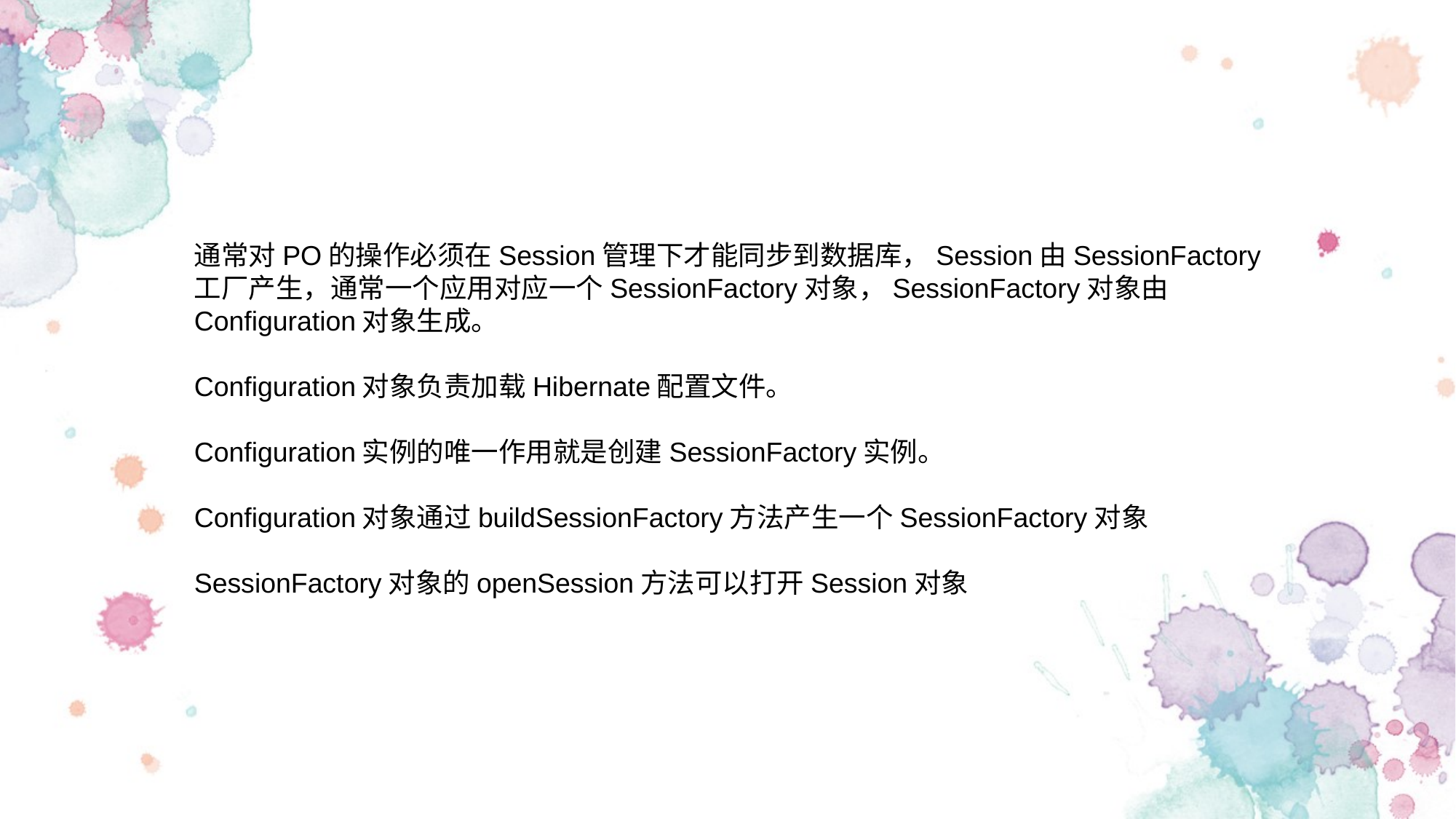

通常对PO的操作必须在Session管理下才能同步到数据库，Session由SessionFactory工厂产生，通常一个应用对应一个SessionFactory对象，SessionFactory对象由Configuration对象生成。

Configuration对象负责加载Hibernate配置文件。

Configuration实例的唯一作用就是创建SessionFactory实例。

Configuration对象通过buildSessionFactory方法产生一个SessionFactory对象

SessionFactory对象的openSession方法可以打开Session对象